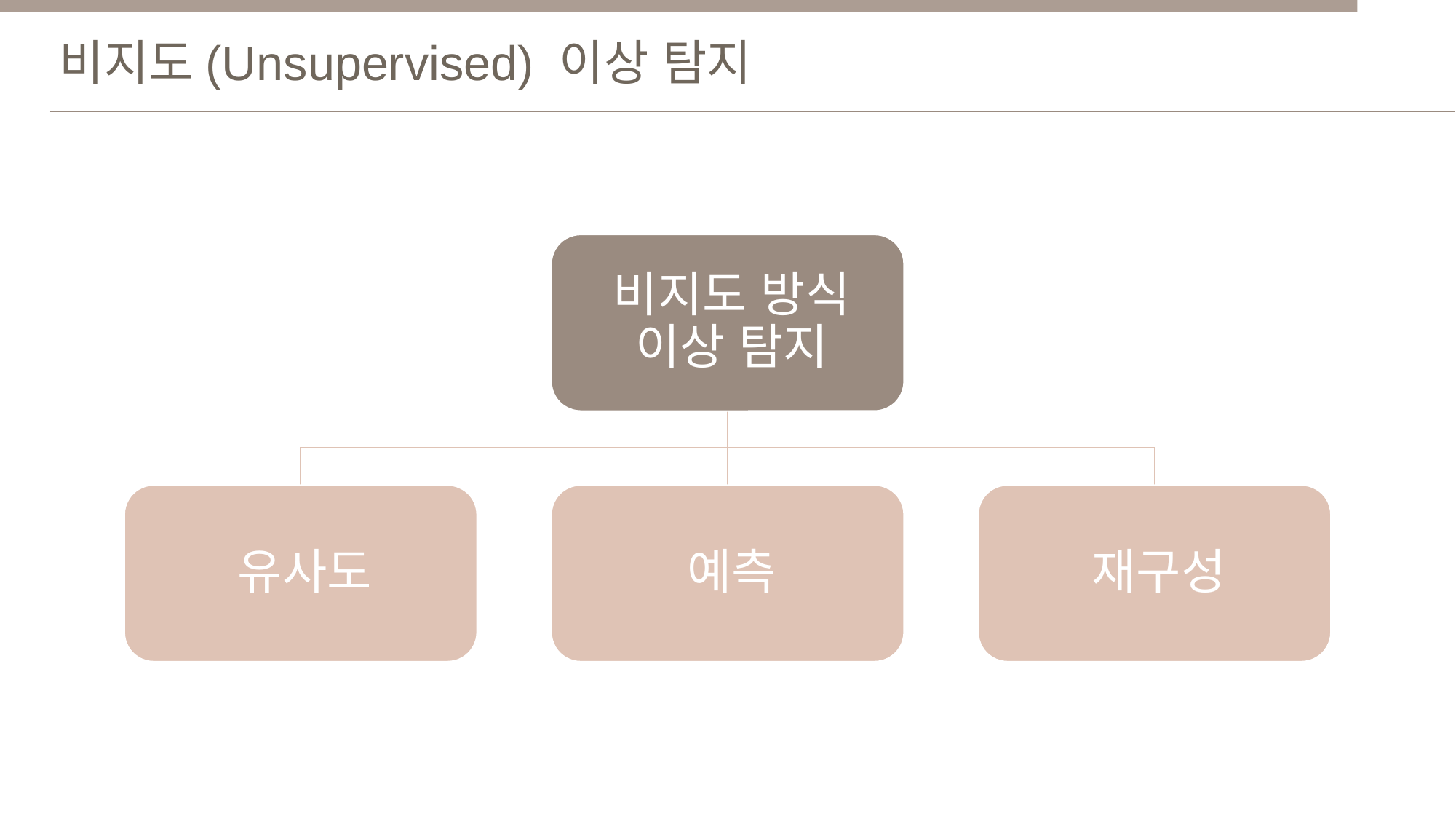

비지도(Unsupervised) 이상 탐지
비지도 방식
이상 탐지
유사도
예측
재구성